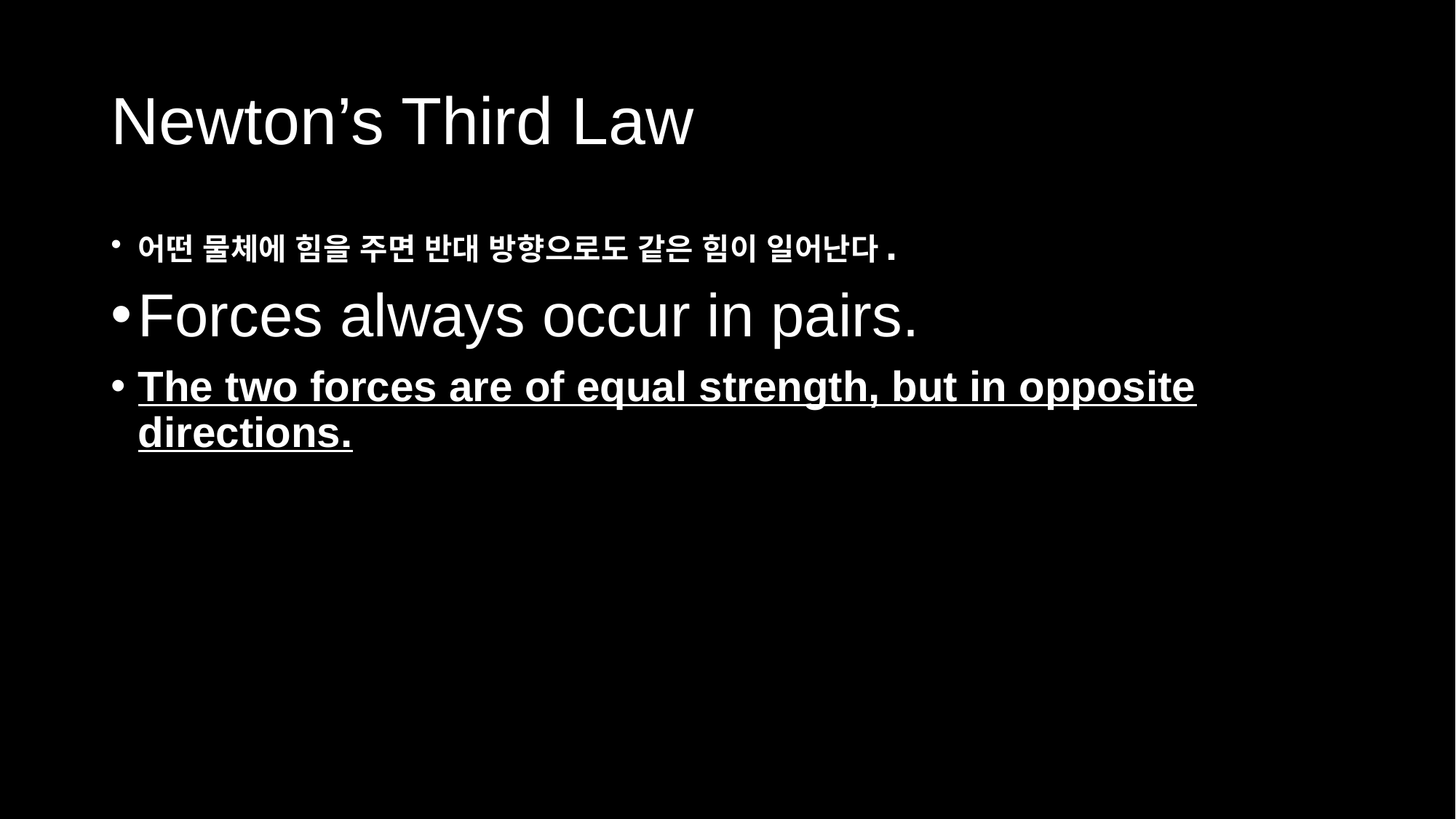

# Newton’s Third Law
어떤 물체에 힘을 주면 반대 방향으로도 같은 힘이 일어난다.
Forces always occur in pairs.
The two forces are of equal strength, but in opposite directions.